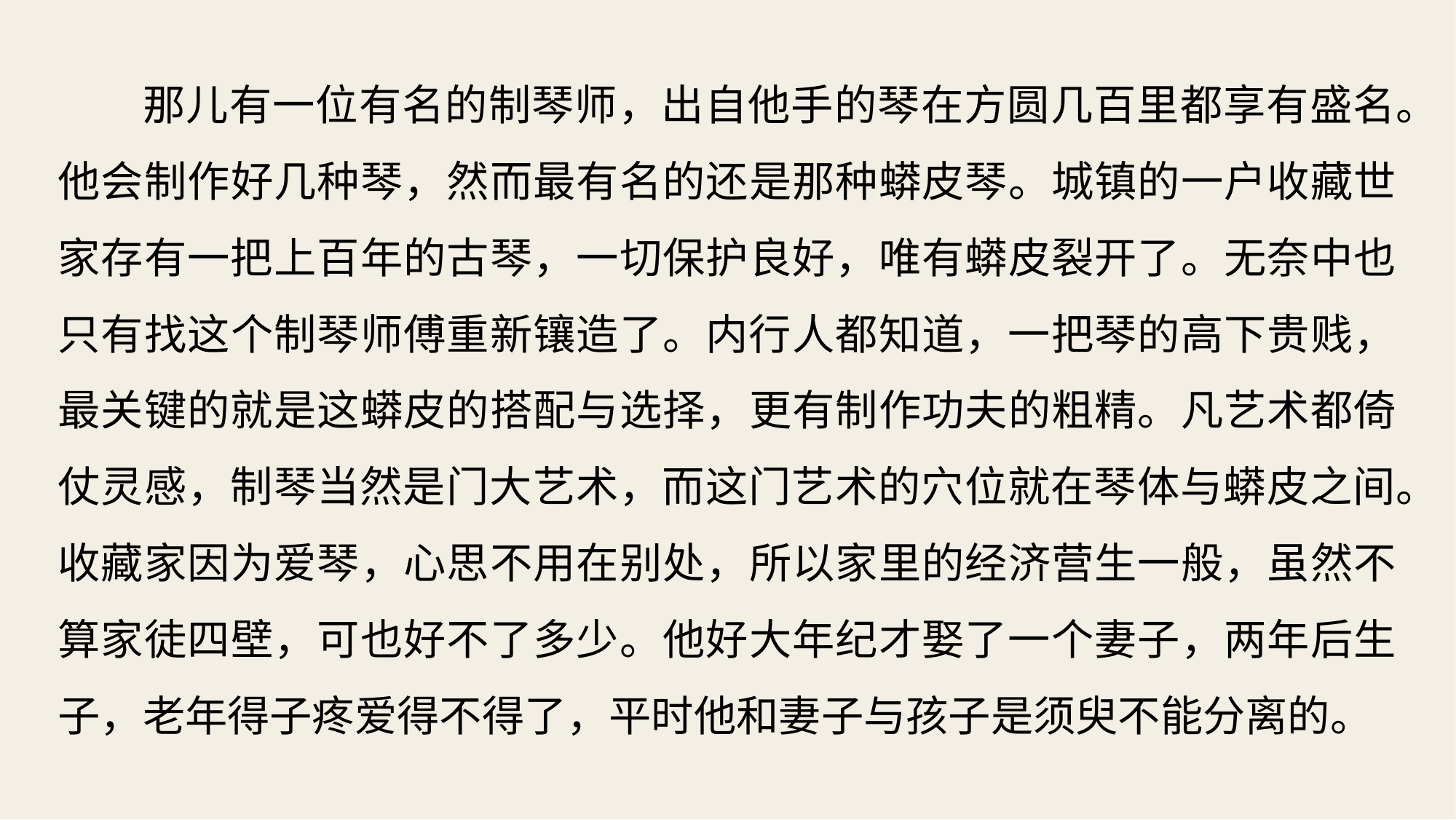

那儿有一位有名的制琴师，出自他手的琴在方圆几百里都享有盛名。他会制作好几种琴，然而最有名的还是那种蟒皮琴。城镇的一户收藏世家存有一把上百年的古琴，一切保护良好，唯有蟒皮裂开了。无奈中也只有找这个制琴师傅重新镶造了。内行人都知道，一把琴的高下贵贱，最关键的就是这蟒皮的搭配与选择，更有制作功夫的粗精。凡艺术都倚仗灵感，制琴当然是门大艺术，而这门艺术的穴位就在琴体与蟒皮之间。收藏家因为爱琴，心思不用在别处，所以家里的经济营生一般，虽然不算家徒四壁，可也好不了多少。他好大年纪才娶了一个妻子，两年后生子，老年得子疼爱得不得了，平时他和妻子与孩子是须臾不能分离的。